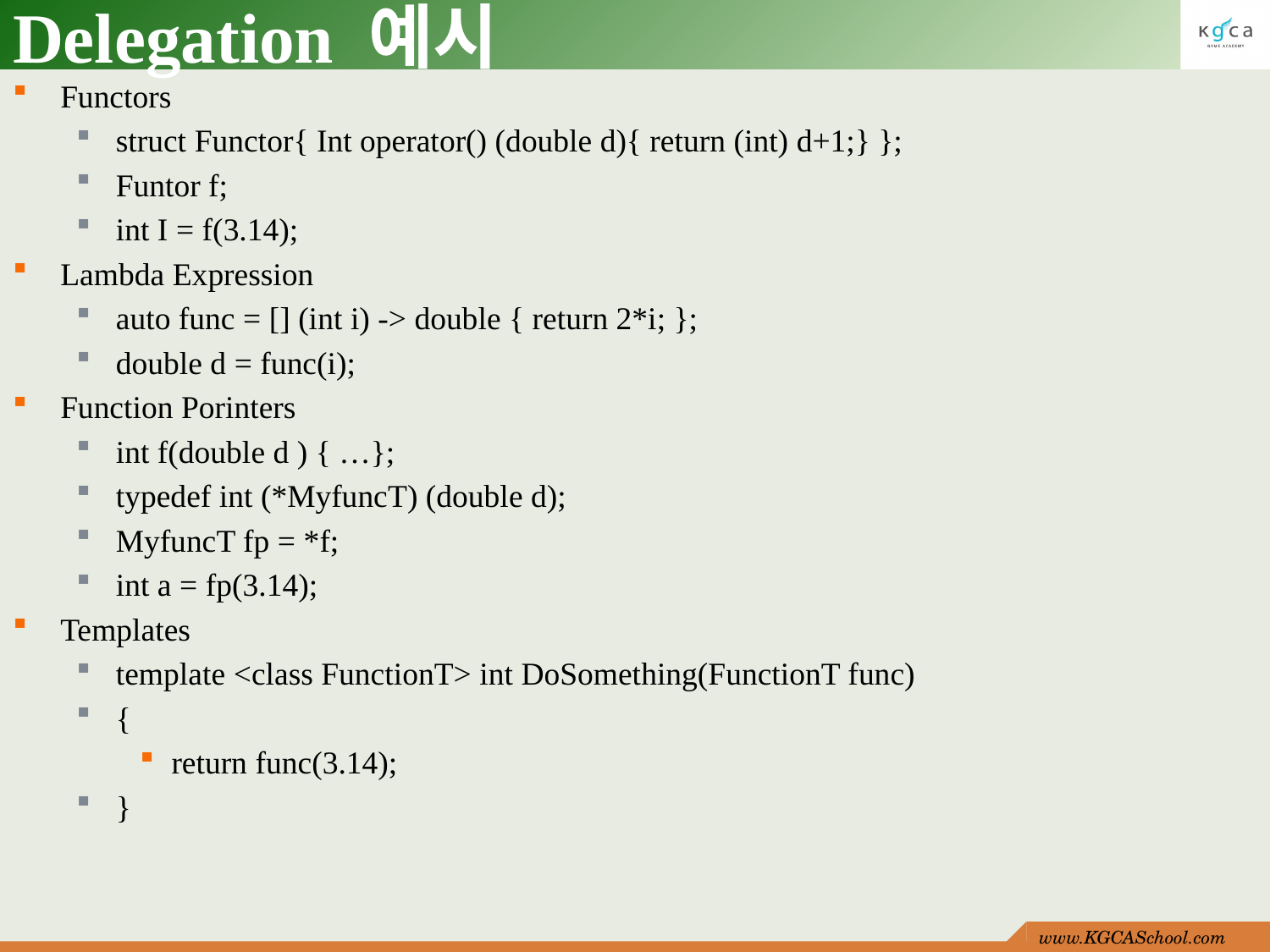

# Delegation 예시
Functors
struct Functor{ Int operator() (double d){ return (int) d+1;} };
Funtor f;
int I = f(3.14);
Lambda Expression
auto func = [] (int i) -> double { return 2*i; };
double d = func(i);
Function Porinters
int f(double d ) { …};
typedef int (*MyfuncT) (double d);
MyfuncT fp = *f;
int a = fp(3.14);
Templates
template <class FunctionT> int DoSomething(FunctionT func)
{
return func(3.14);
}